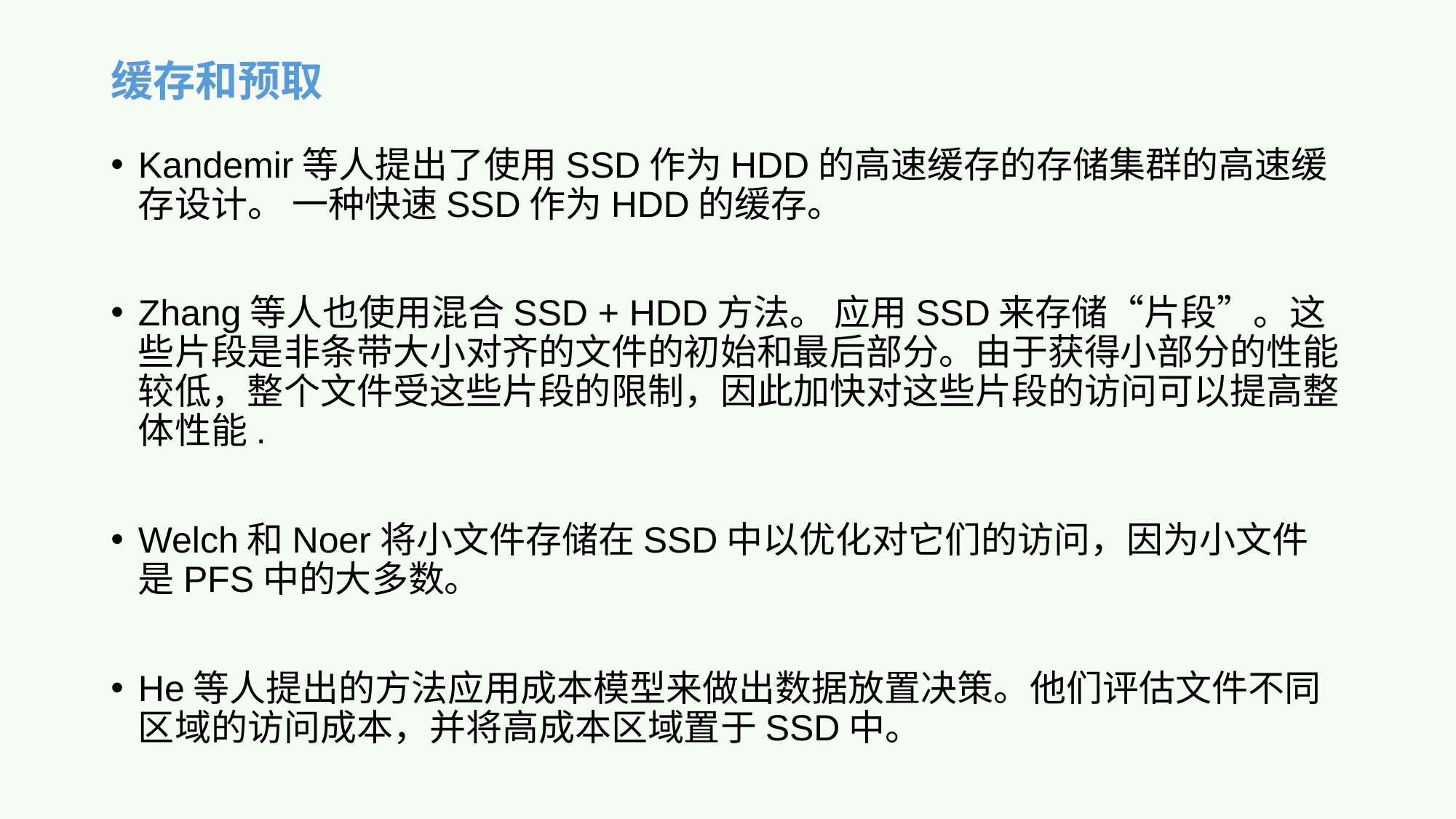

# 缓存和预取
Kandemir等人提出了使用SSD作为HDD的高速缓存的存储集群的高速缓存设计。 一种快速SSD作为HDD的缓存。

Zhang等人也使用混合SSD + HDD方法。 应用SSD来存储“片段”。这些片段是非条带大小对齐的文件的初始和最后部分。由于获得小部分的性能较低，整个文件受这些片段的限制，因此加快对这些片段的访问可以提高整体性能.

Welch和Noer将小文件存储在SSD中以优化对它们的访问，因为小文件是PFS中的大多数。

He等人提出的方法应用成本模型来做出数据放置决策。他们评估文件不同区域的访问成本，并将高成本区域置于SSD中。